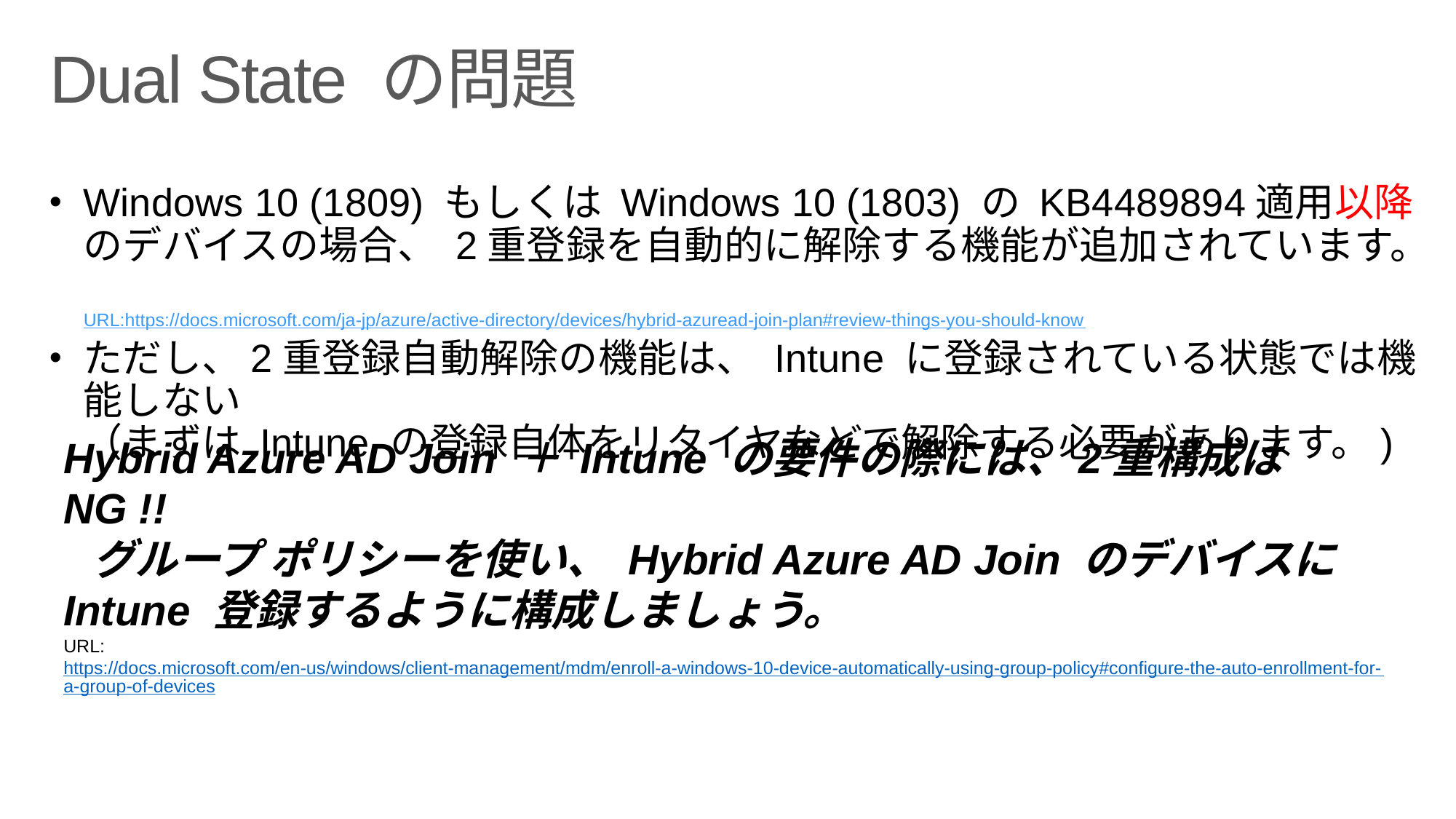

# Dual State の問題
Windows 10 (1809) もしくは Windows 10 (1803) の KB4489894適用以降のデバイスの場合、 2重登録を自動的に解除する機能が追加されています。
URL:https://docs.microsoft.com/ja-jp/azure/active-directory/devices/hybrid-azuread-join-plan#review-things-you-should-know
ただし、2重登録自動解除の機能は、 Intune に登録されている状態では機能しない
（まずは Intune の登録自体をリタイヤなどで解除する必要があります。)

Hybrid Azure AD Join ＋ Intune の要件の際には、2重構成は NG !!
  グループ ポリシーを使い、 Hybrid Azure AD Join のデバイスに Intune 登録するように構成しましょう。
URL: https://docs.microsoft.com/en-us/windows/client-management/mdm/enroll-a-windows-10-device-automatically-using-group-policy#configure-the-auto-enrollment-for-a-group-of-devices